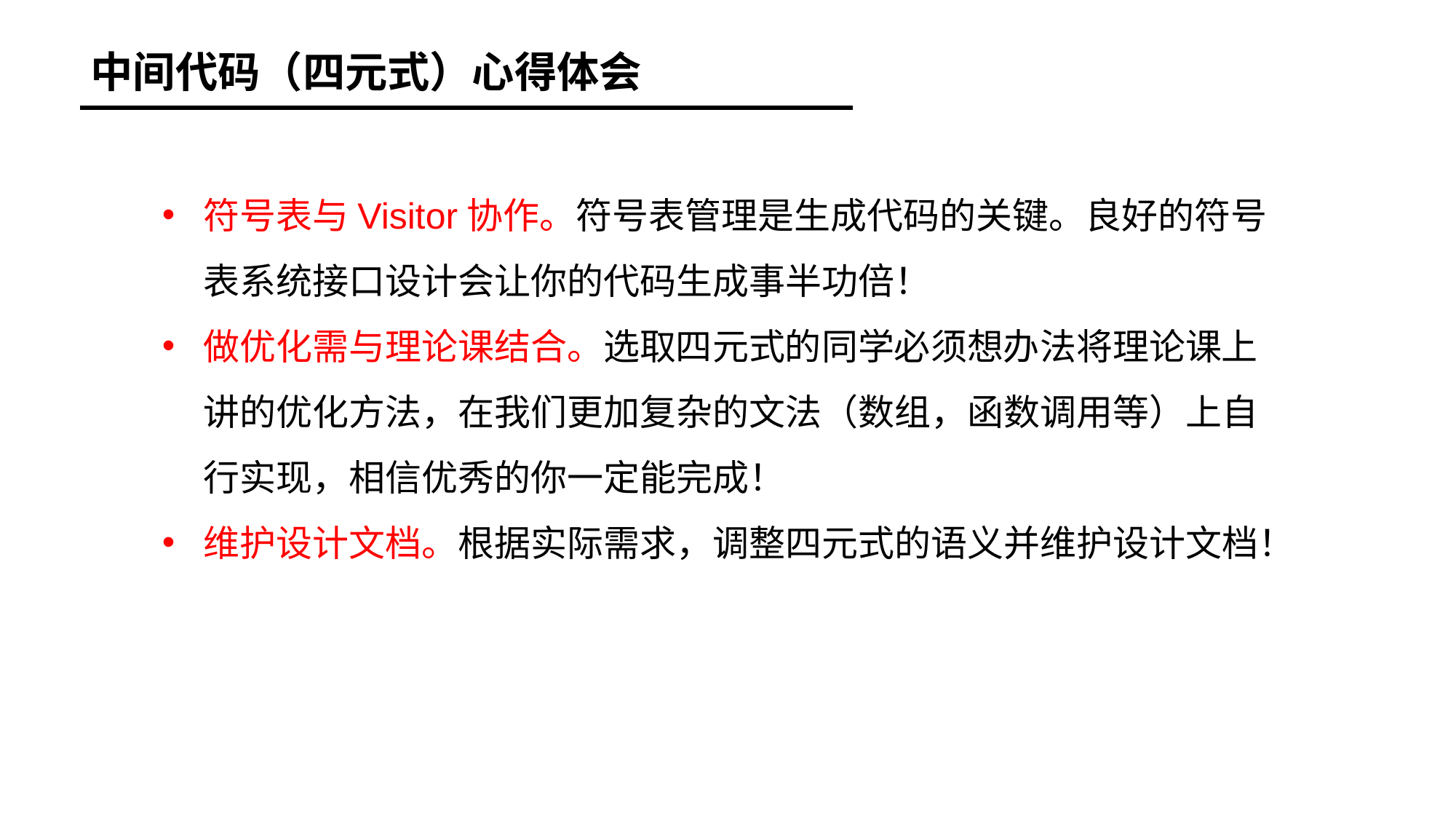

中间代码（四元式）心得体会
符号表与Visitor协作。符号表管理是生成代码的关键。良好的符号表系统接口设计会让你的代码生成事半功倍！
做优化需与理论课结合。选取四元式的同学必须想办法将理论课上讲的优化方法，在我们更加复杂的文法（数组，函数调用等）上自行实现，相信优秀的你一定能完成！
维护设计文档。根据实际需求，调整四元式的语义并维护设计文档！